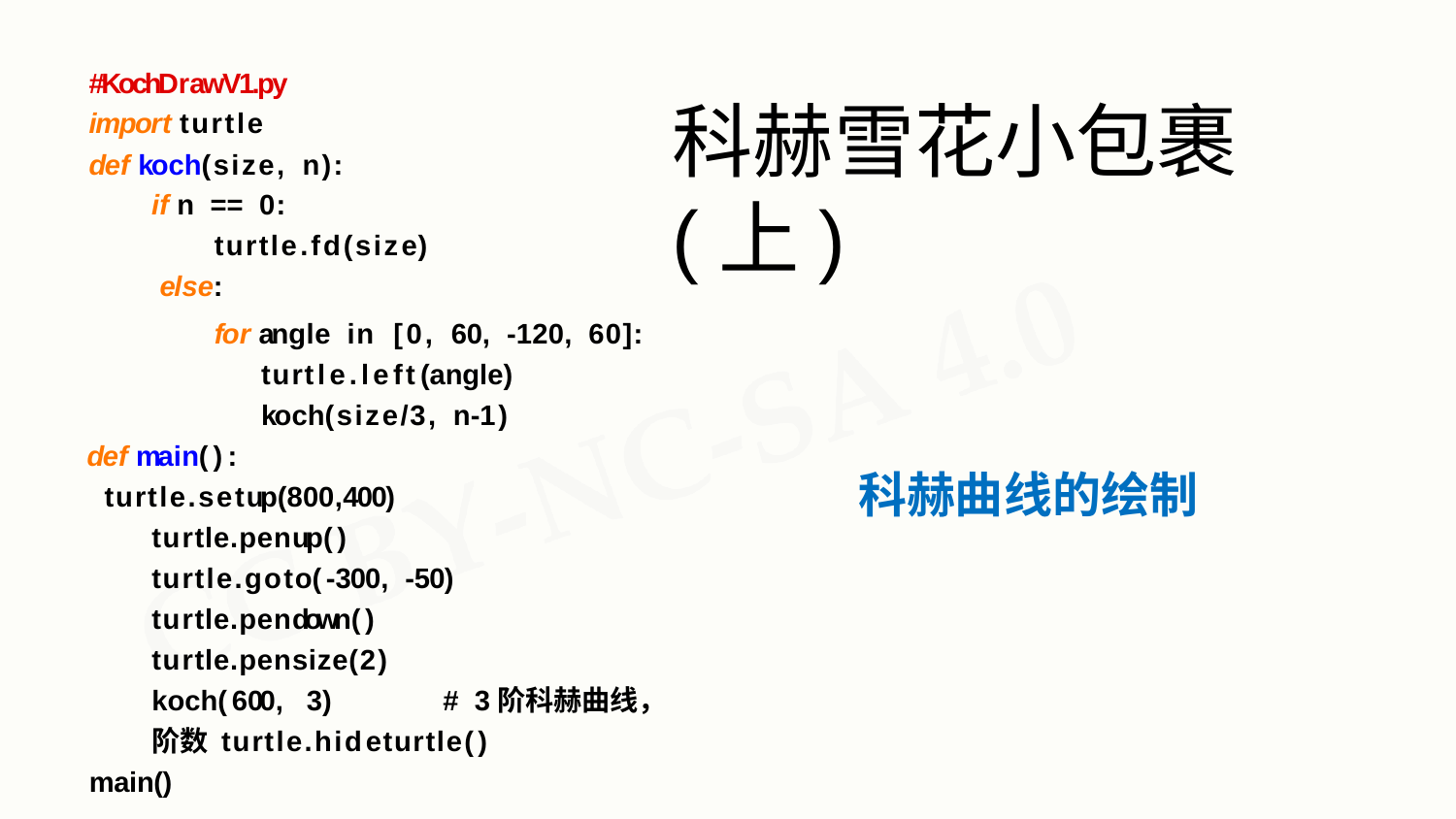

#KochDrawV1.py
import turtle
def koch(size,  n):
if n  ==  0:
turtle.fd(size)
else:
# 科赫雪花小包裹(上)

for angle  in  [0,  60,  -120,  60]: turtle.left(angle) koch(size/3,  n-1)
def main():
turtle.setup(800,400) turtle.penup() turtle.goto(-300,  -50) turtle.pendown() turtle.pensize(2)
koch(600,  3)	#  3阶科赫曲线，阶数 turtle.hideturtle()
main()
科赫曲线的绘制